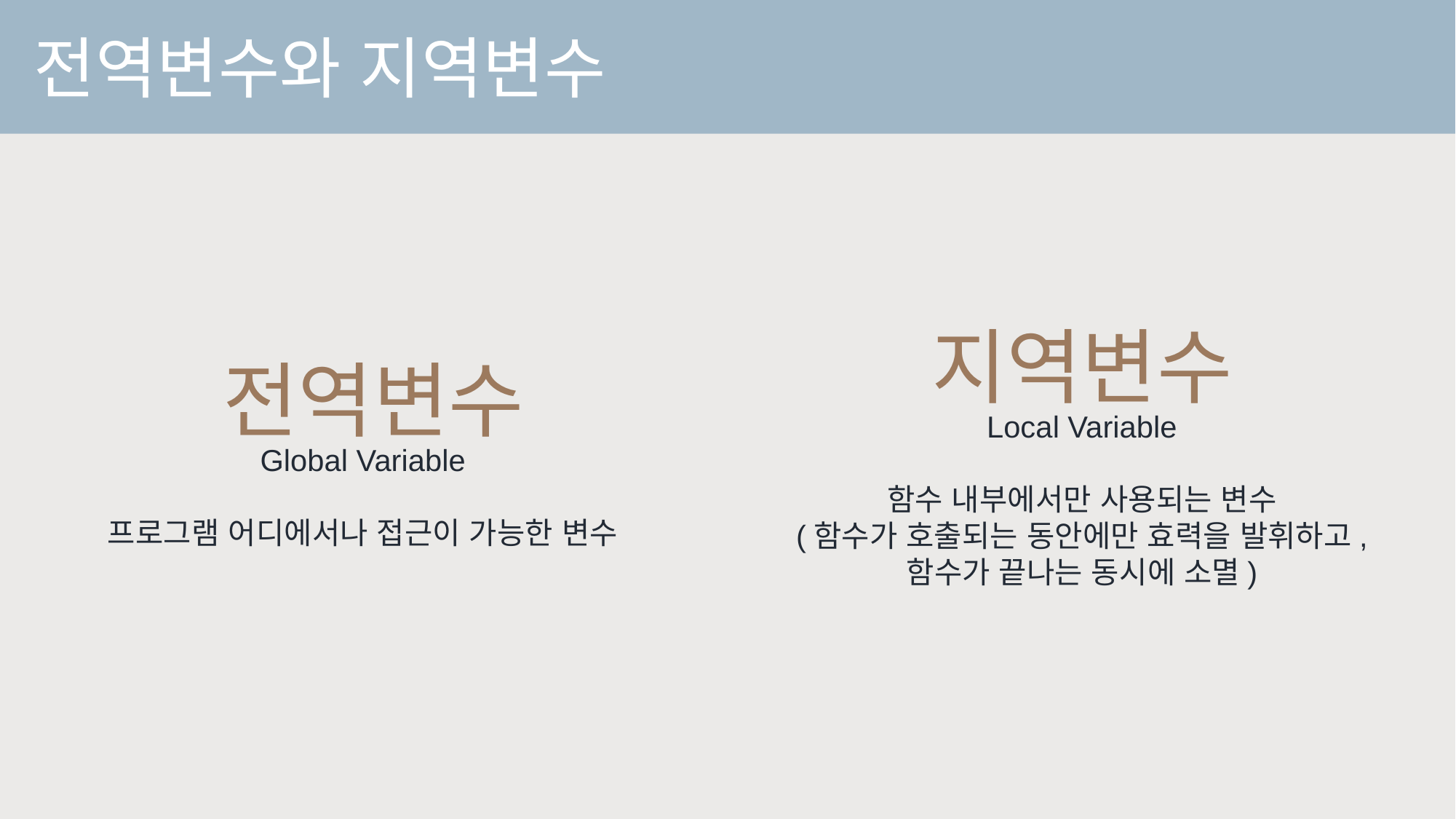

전역변수와 지역변수
지역변수
Local Variable

함수 내부에서만 사용되는 변수
(함수가 호출되는 동안에만 효력을 발휘하고, 함수가 끝나는 동시에 소멸)
전역변수
Global Variable

프로그램 어디에서나 접근이 가능한 변수